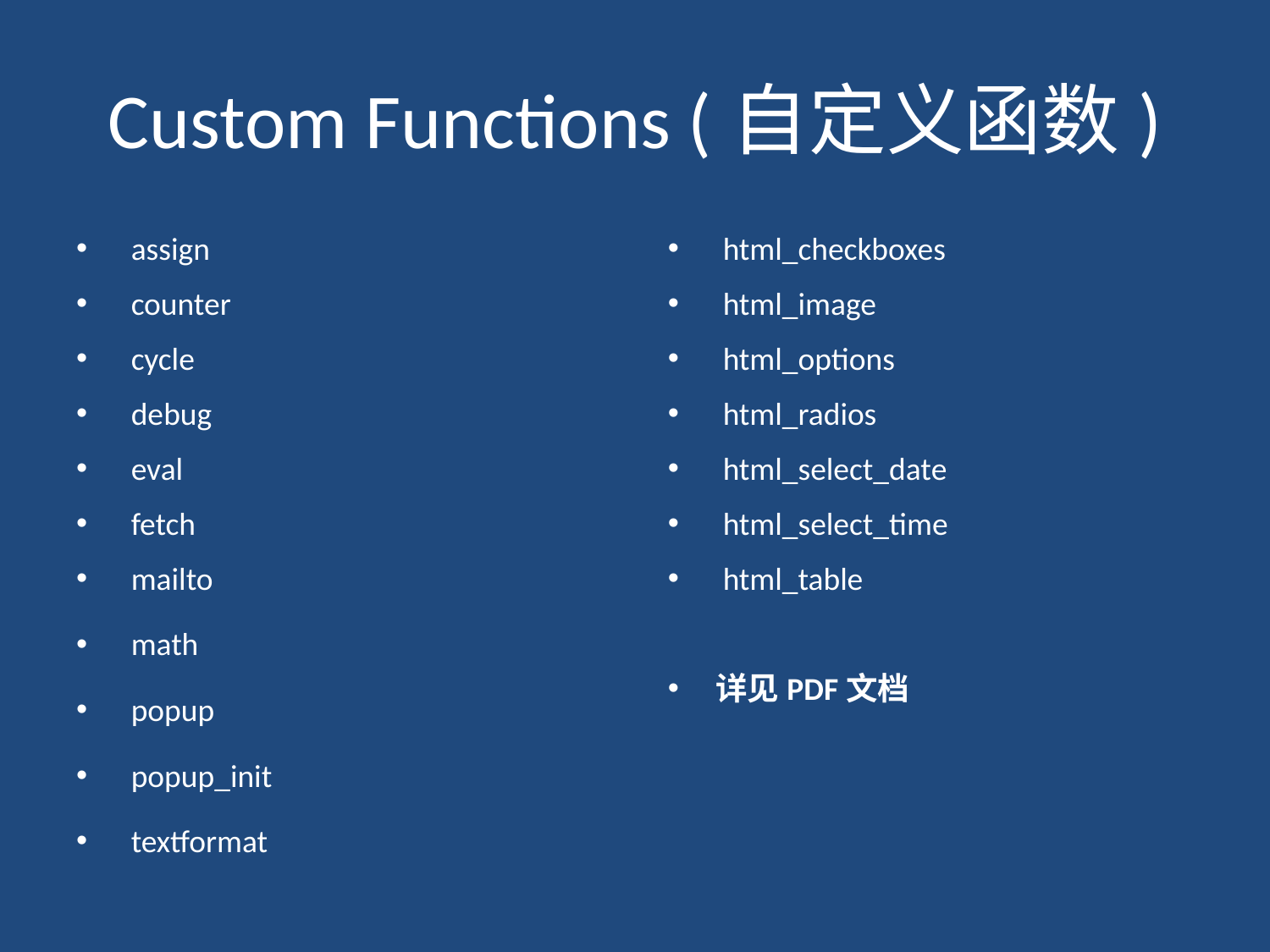

# Custom Functions (自定义函数)
 assign
 counter
 cycle
 debug
 eval
 fetch
 mailto
 math
 popup
 popup_init
 textformat
 html_checkboxes
 html_image
 html_options
 html_radios
 html_select_date
 html_select_time
 html_table

详见PDF文档